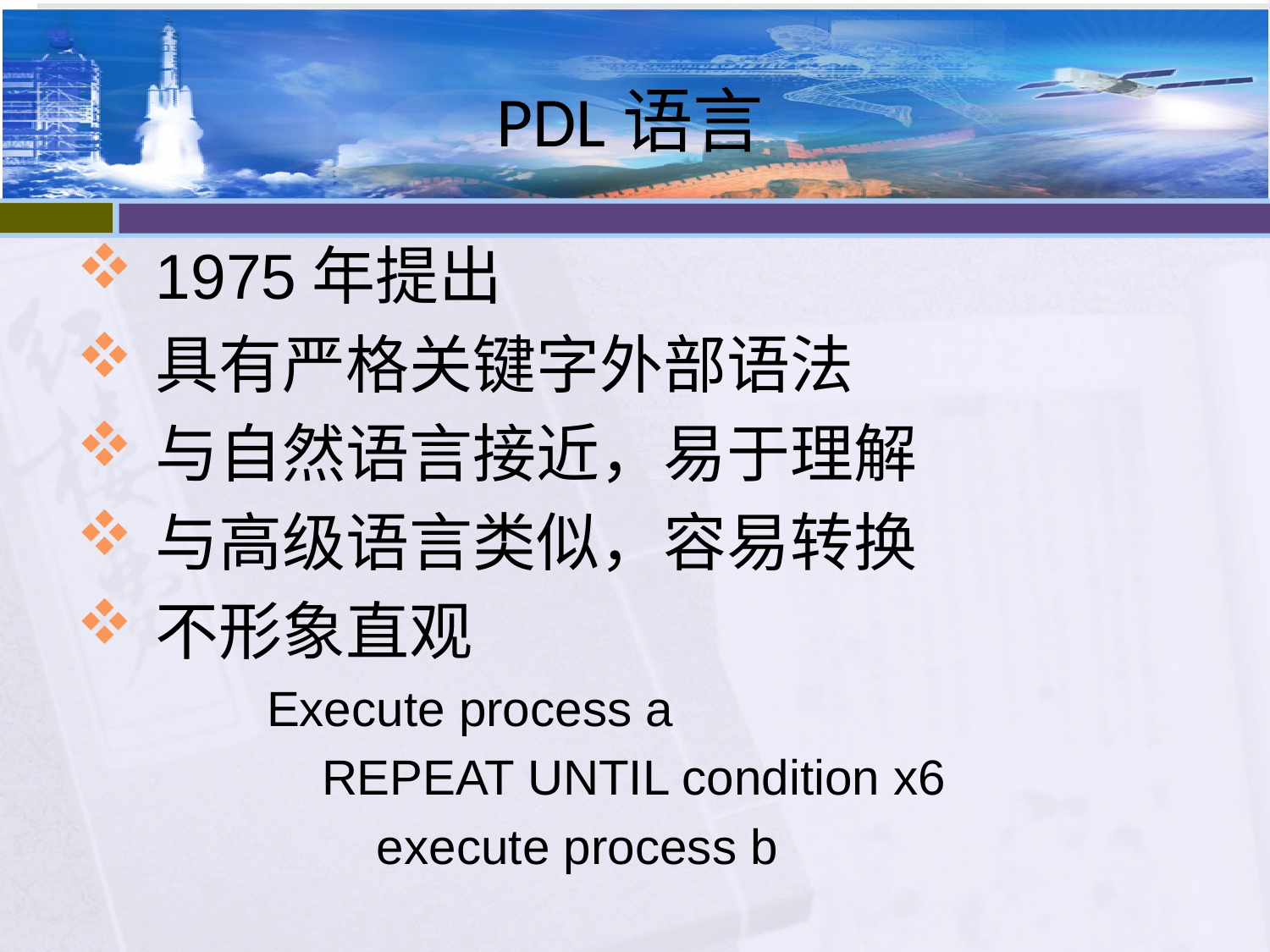

# PDL语言

1975年提出
具有严格关键字外部语法
与自然语言接近，易于理解
与高级语言类似，容易转换
不形象直观
Execute process a
    REPEAT UNTIL condition x6
        execute process b